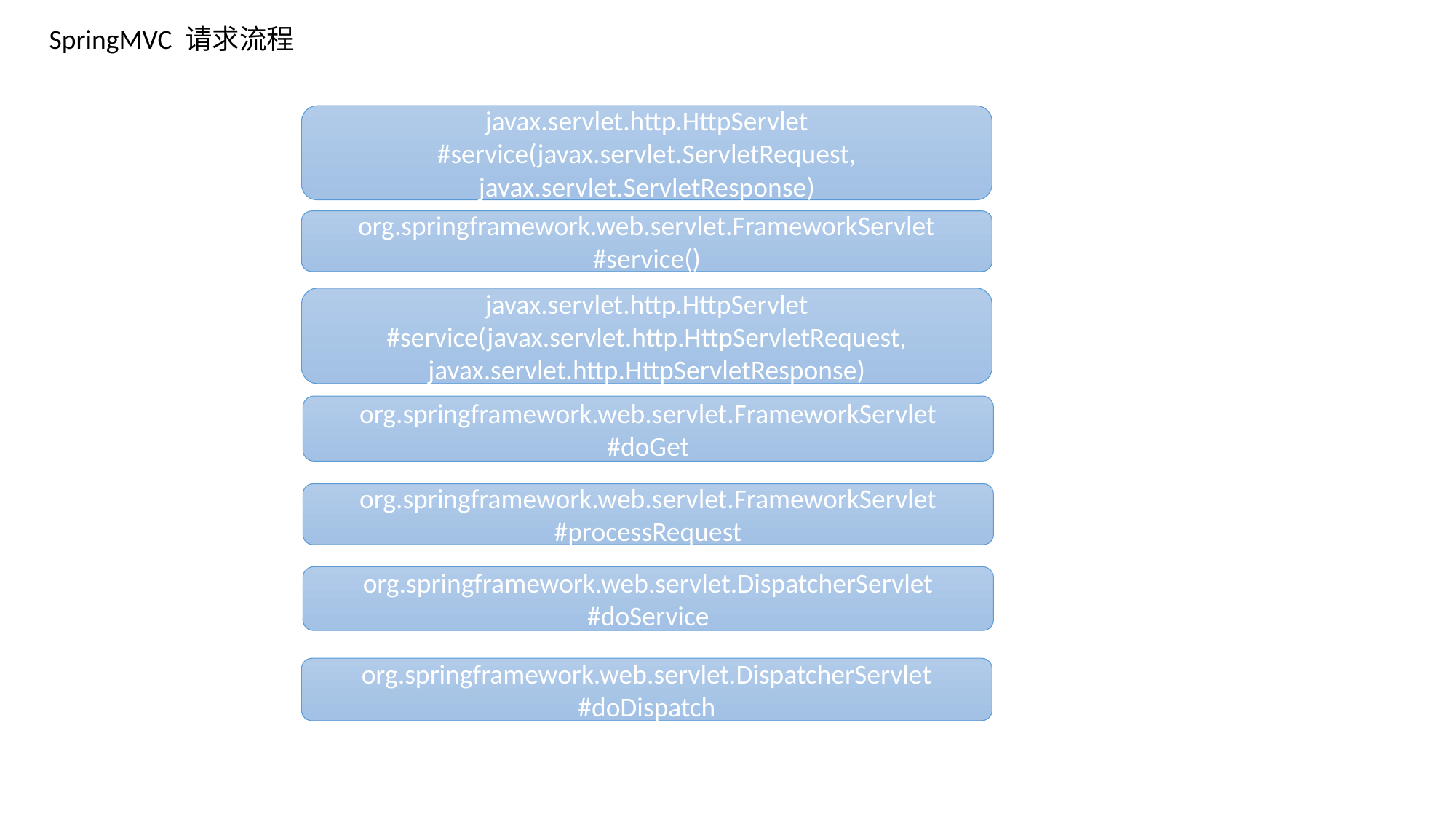

SpringMVC 请求流程
javax.servlet.http.HttpServlet
#service(javax.servlet.ServletRequest, javax.servlet.ServletResponse)
org.springframework.web.servlet.FrameworkServlet
#service()
javax.servlet.http.HttpServlet
#service(javax.servlet.http.HttpServletRequest, javax.servlet.http.HttpServletResponse)
org.springframework.web.servlet.FrameworkServlet
#doGet
org.springframework.web.servlet.FrameworkServlet
#processRequest
org.springframework.web.servlet.DispatcherServlet
#doService
org.springframework.web.servlet.DispatcherServlet
#doDispatch